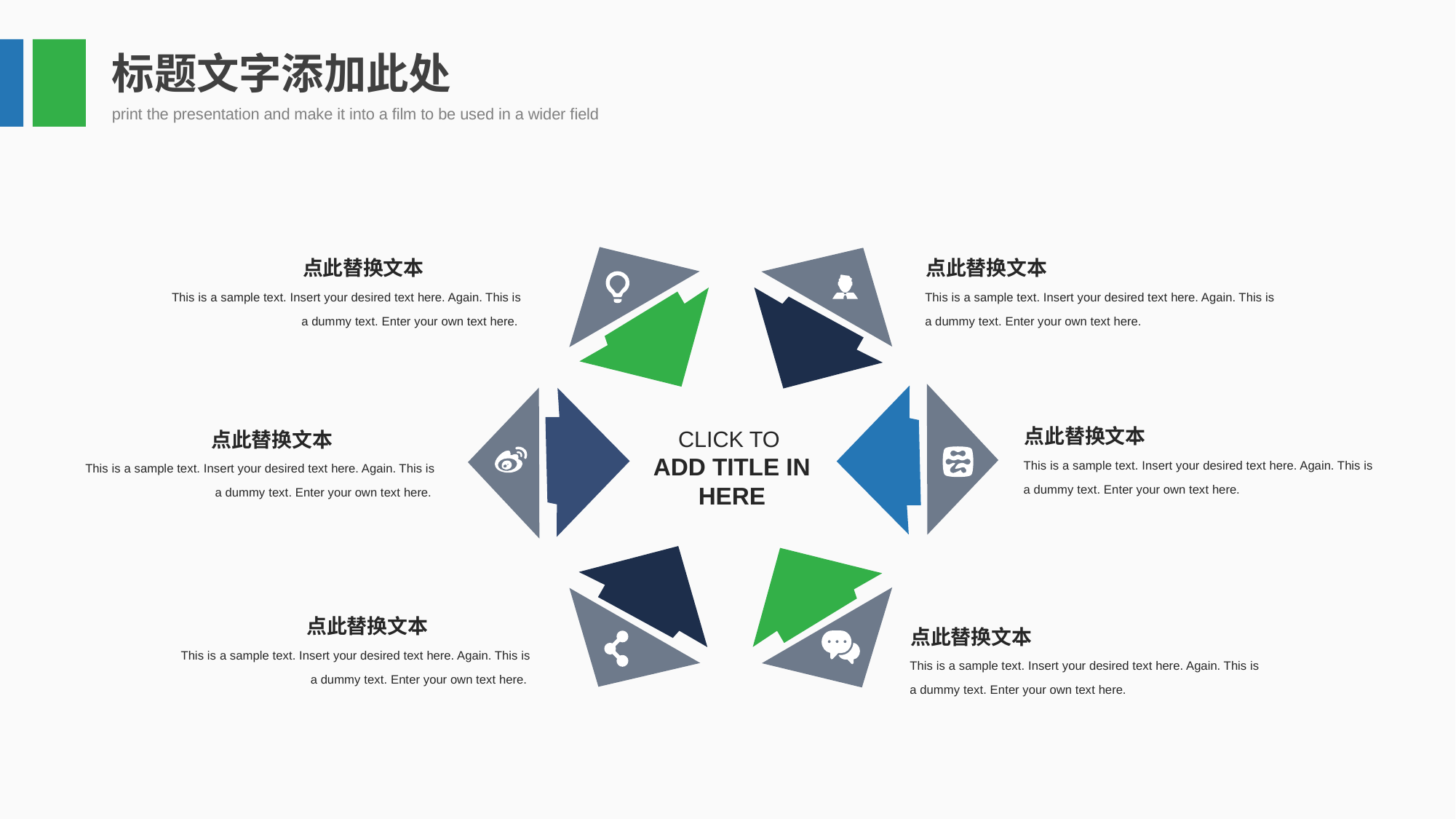

标题文字添加此处
print the presentation and make it into a film to be used in a wider field
点此替换文本
This is a sample text. Insert your desired text here. Again. This is a dummy text. Enter your own text here.
点此替换文本
This is a sample text. Insert your desired text here. Again. This is a dummy text. Enter your own text here.

点此替换文本
This is a sample text. Insert your desired text here. Again. This is a dummy text. Enter your own text here.
点此替换文本
This is a sample text. Insert your desired text here. Again. This is a dummy text. Enter your own text here.
CLICK TO
ADD TITLE IN HERE
点此替换文本
This is a sample text. Insert your desired text here. Again. This is a dummy text. Enter your own text here.
点此替换文本
This is a sample text. Insert your desired text here. Again. This is a dummy text. Enter your own text here.